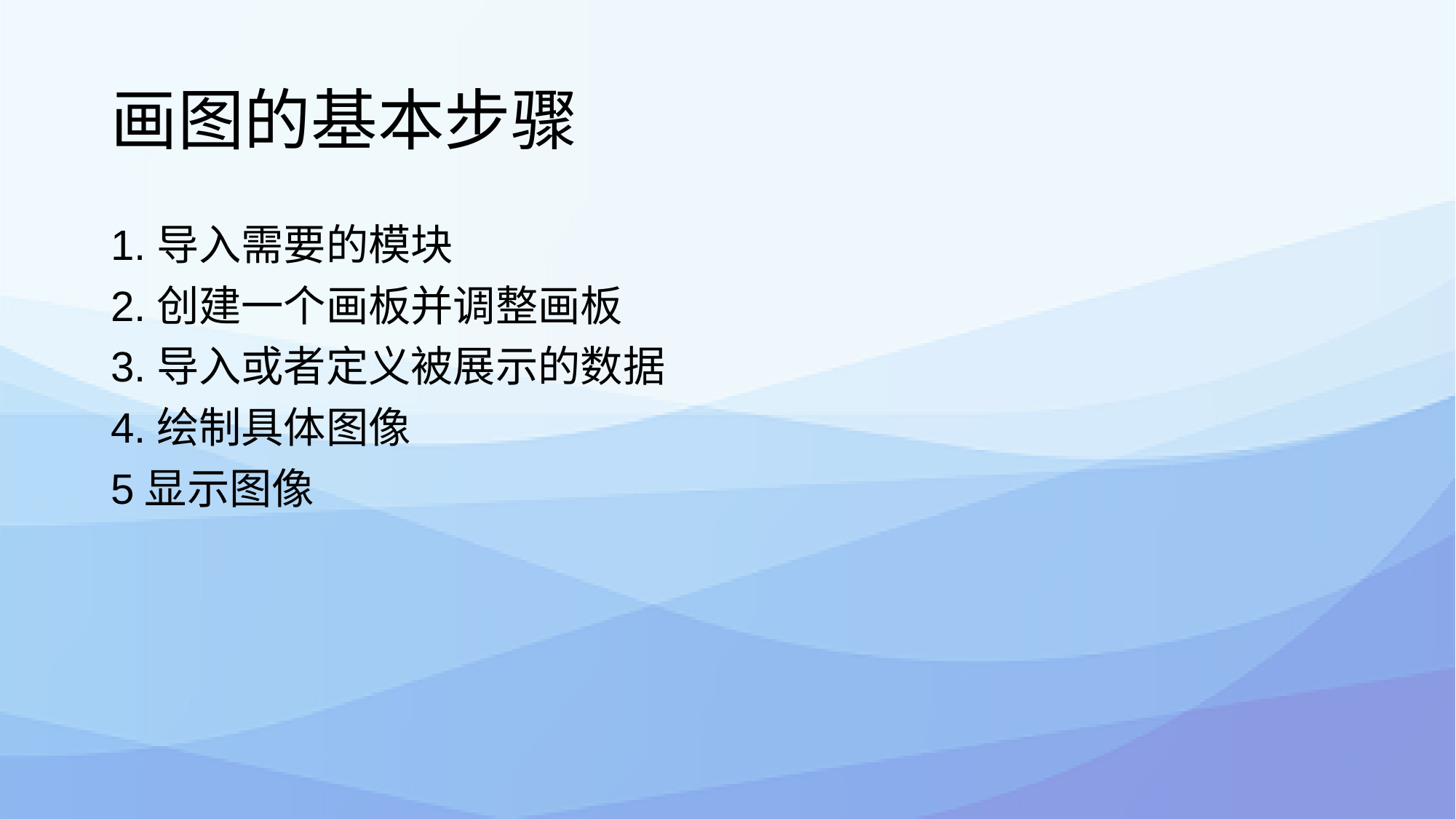

# 画图的基本步骤
1.导入需要的模块
2.创建一个画板并调整画板
3.导入或者定义被展示的数据
4.绘制具体图像
5显示图像